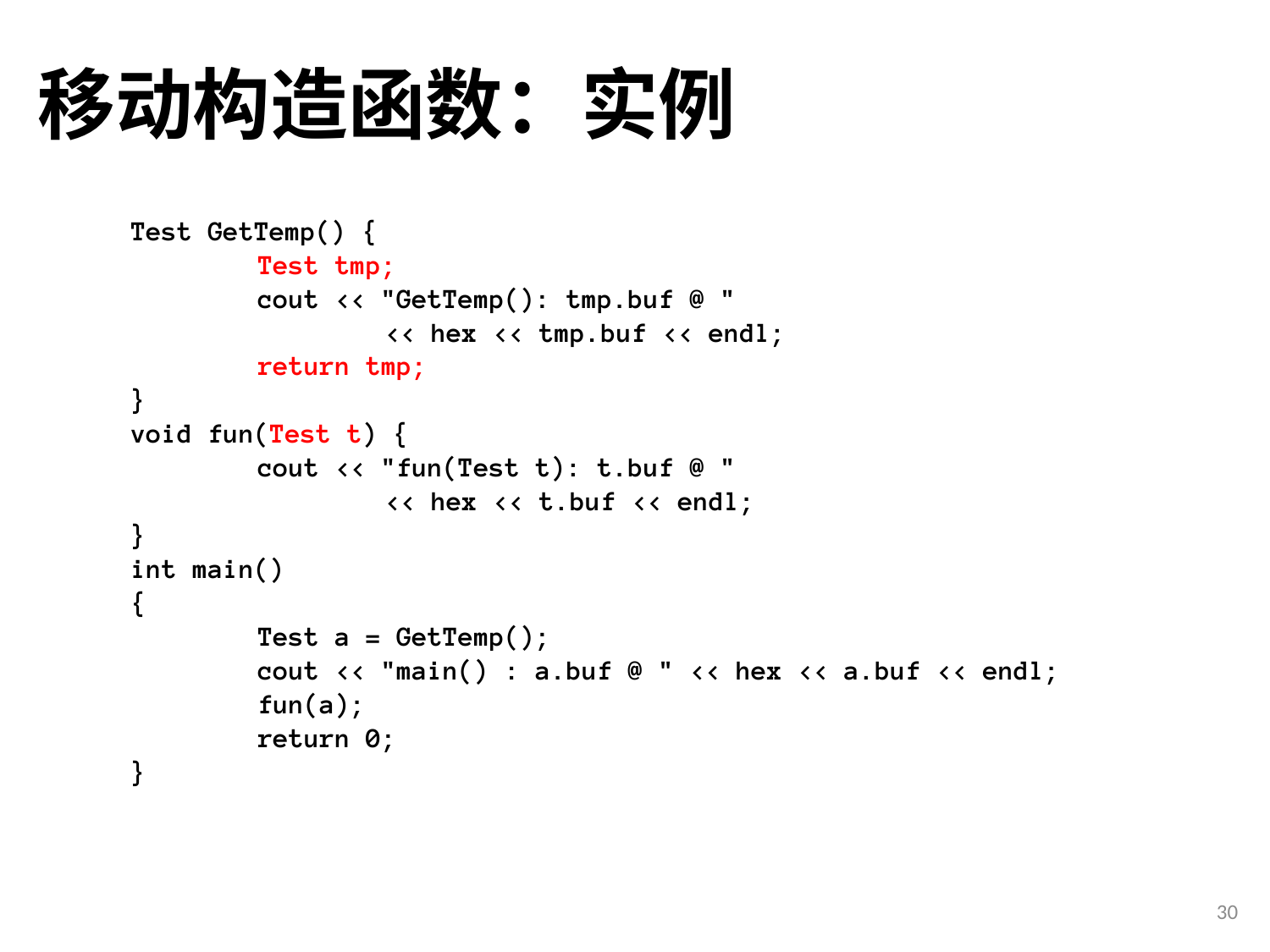

# 移动构造函数：实例
Test GetTemp() {
	Test tmp;
	cout << "GetTemp(): tmp.buf @ "
		<< hex << tmp.buf << endl;
	return tmp;
}
void fun(Test t) {
	cout << "fun(Test t): t.buf @ "
		<< hex << t.buf << endl;
}
int main()
{
	Test a = GetTemp();
	cout << "main() : a.buf @ " << hex << a.buf << endl;
	fun(a);
	return 0;
}
30